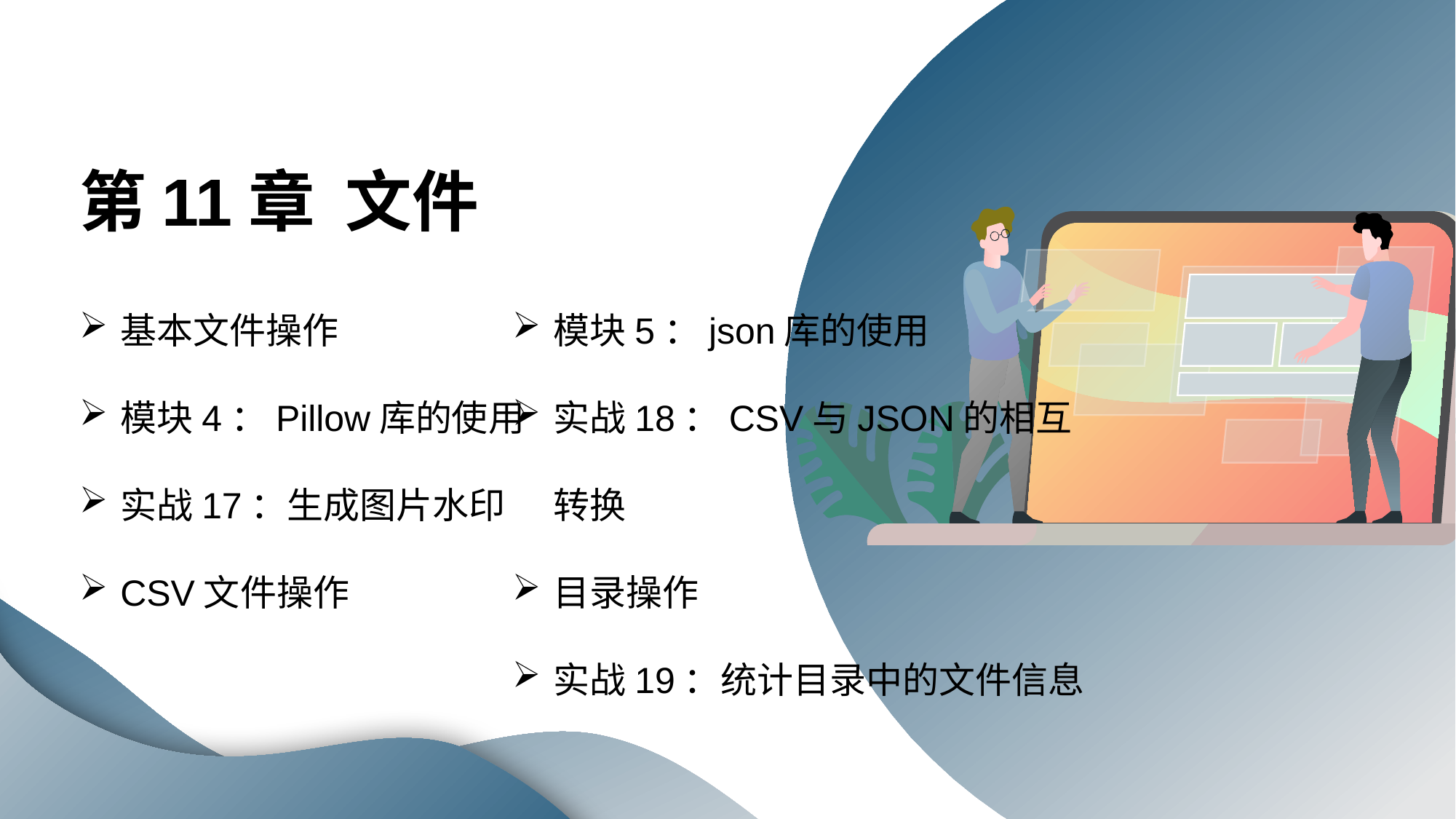

第11章  文件
基本文件操作
模块4：Pillow库的使用
实战17：生成图片水印
CSV文件操作
模块5：json库的使用
实战18：CSV与JSON的相互转换
目录操作
实战19：统计目录中的文件信息